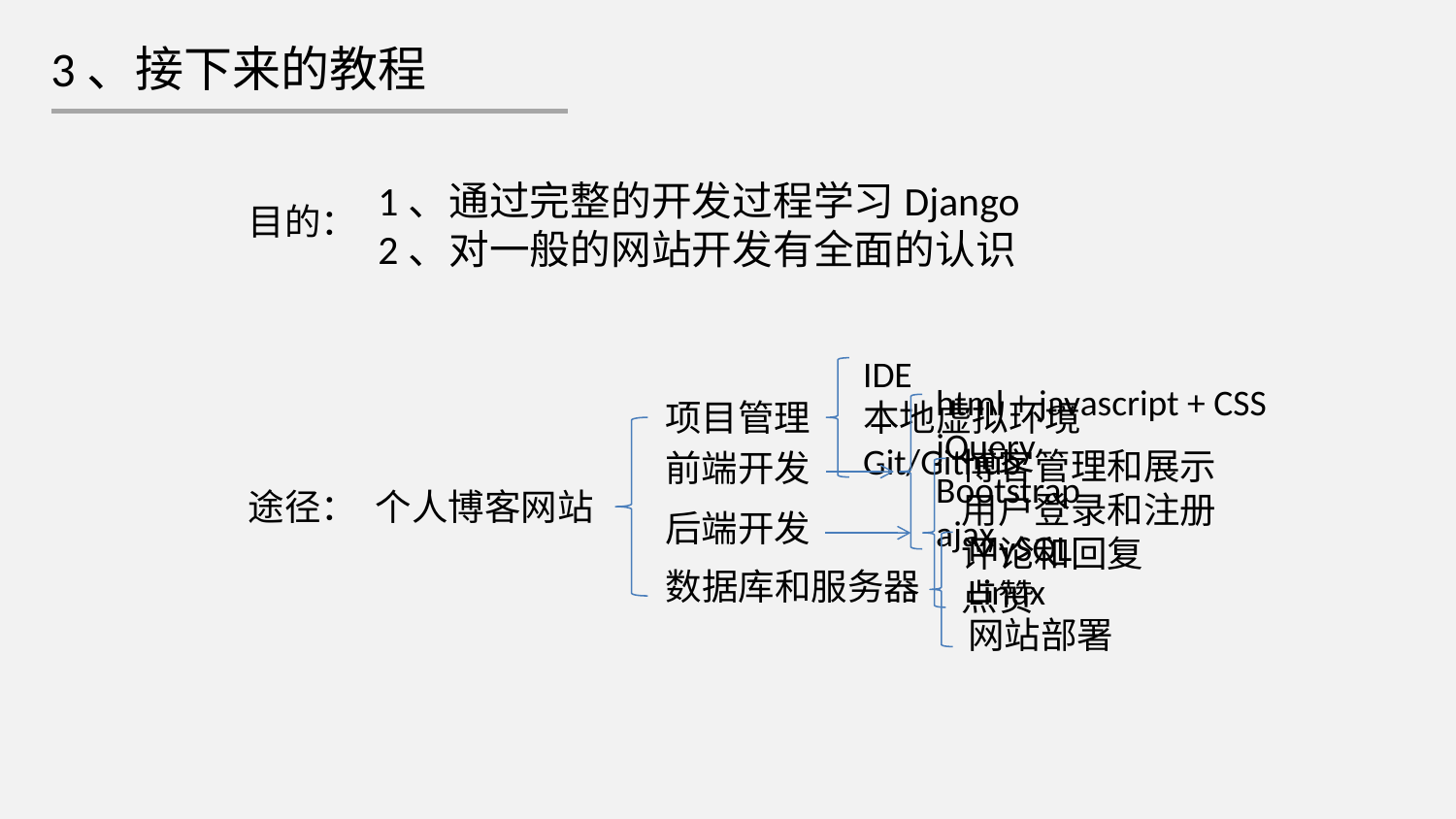

3、接下来的教程
1、通过完整的开发过程学习Django
2、对一般的网站开发有全面的认识
目的：
IDE
本地虚拟环境
Git/Github

html + javascript + CSS
jQuery
Bootstrap
ajax

项目管理

博客管理和展示
用户登录和注册
评论和回复
点赞

前端开发
途径：
个人博客网站
后端开发

MySQL
Linux
网站部署

数据库和服务器